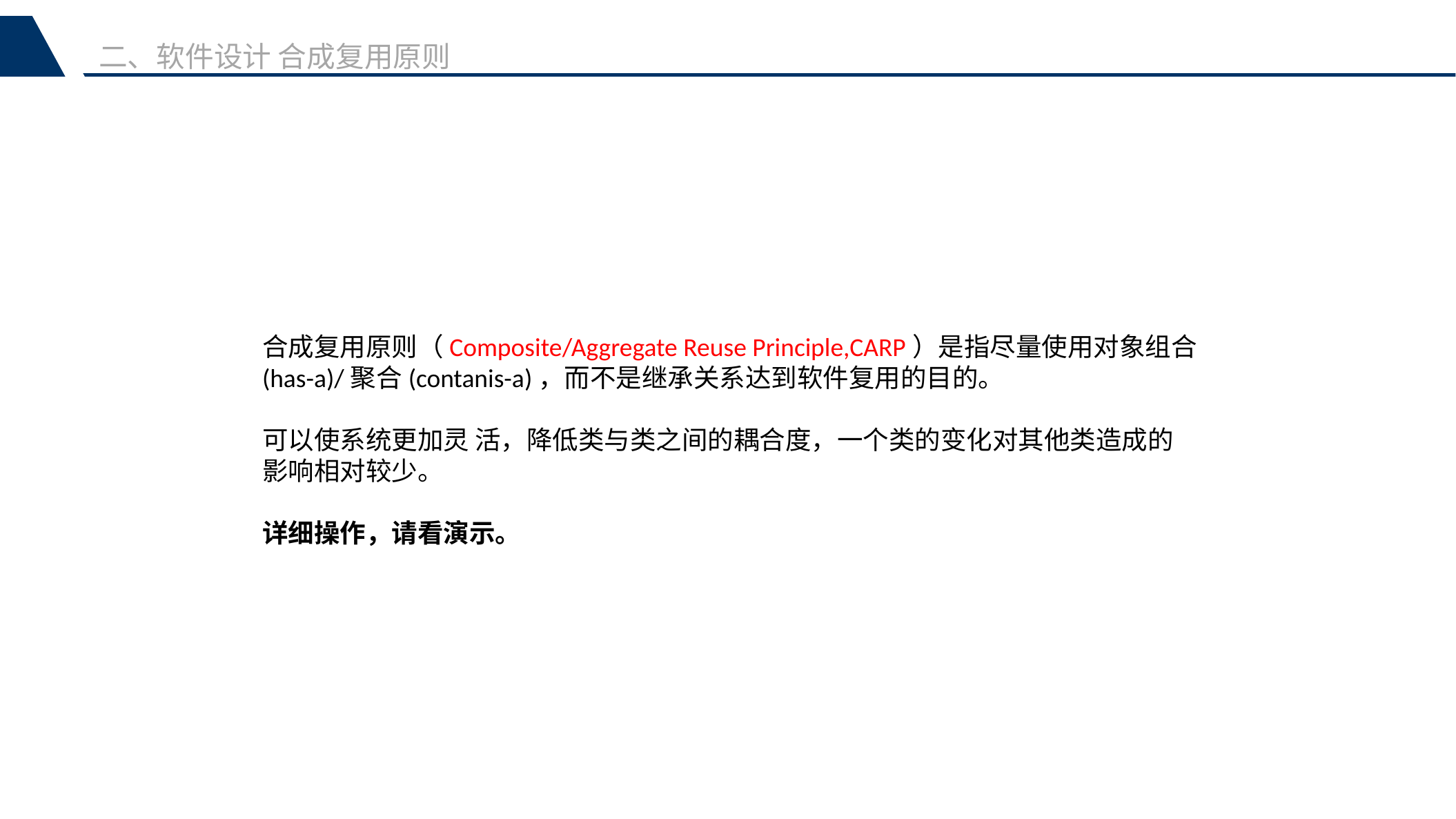

二、软件设计 合成复用原则

合成复用原则（Composite/Aggregate Reuse Principle,CARP）是指尽量使用对象组合(has-a)/聚合(contanis-a)，而不是继承关系达到软件复用的目的。

可以使系统更加灵 活，降低类与类之间的耦合度，一个类的变化对其他类造成的影响相对较少。

详细操作，请看演示。